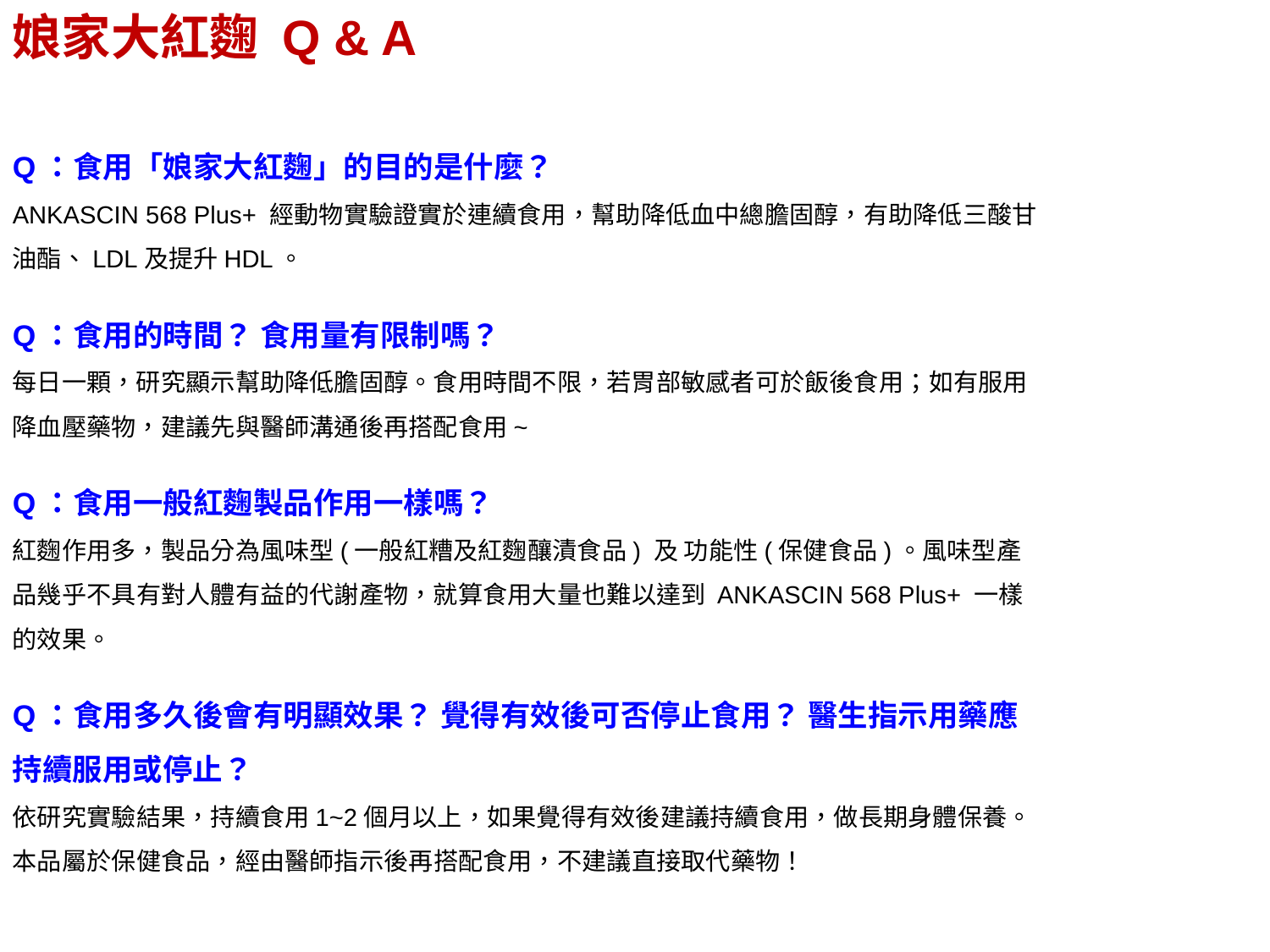

娘家大紅麴 Q & A
Q：食用「娘家大紅麴」的目的是什麼？
ANKASCIN 568 Plus+ 經動物實驗證實於連續食用，幫助降低血中總膽固醇，有助降低三酸甘油酯、LDL及提升HDL。

Q：食用的時間？ 食用量有限制嗎？
每日一顆，研究顯示幫助降低膽固醇。食用時間不限，若胃部敏感者可於飯後食用；如有服用降血壓藥物，建議先與醫師溝通後再搭配食用~

Q：食用一般紅麴製品作用一樣嗎？
紅麴作用多，製品分為風味型(一般紅糟及紅麴釀漬食品) 及 功能性(保健食品)。風味型產品幾乎不具有對人體有益的代謝產物，就算食用大量也難以達到 ANKASCIN 568 Plus+ 一樣的效果。

Q：食用多久後會有明顯效果？ 覺得有效後可否停止食用？ 醫生指示用藥應持續服用或停止？
依研究實驗結果，持續食用1~2個月以上，如果覺得有效後建議持續食用，做長期身體保養。本品屬於保健食品，經由醫師指示後再搭配食用，不建議直接取代藥物！